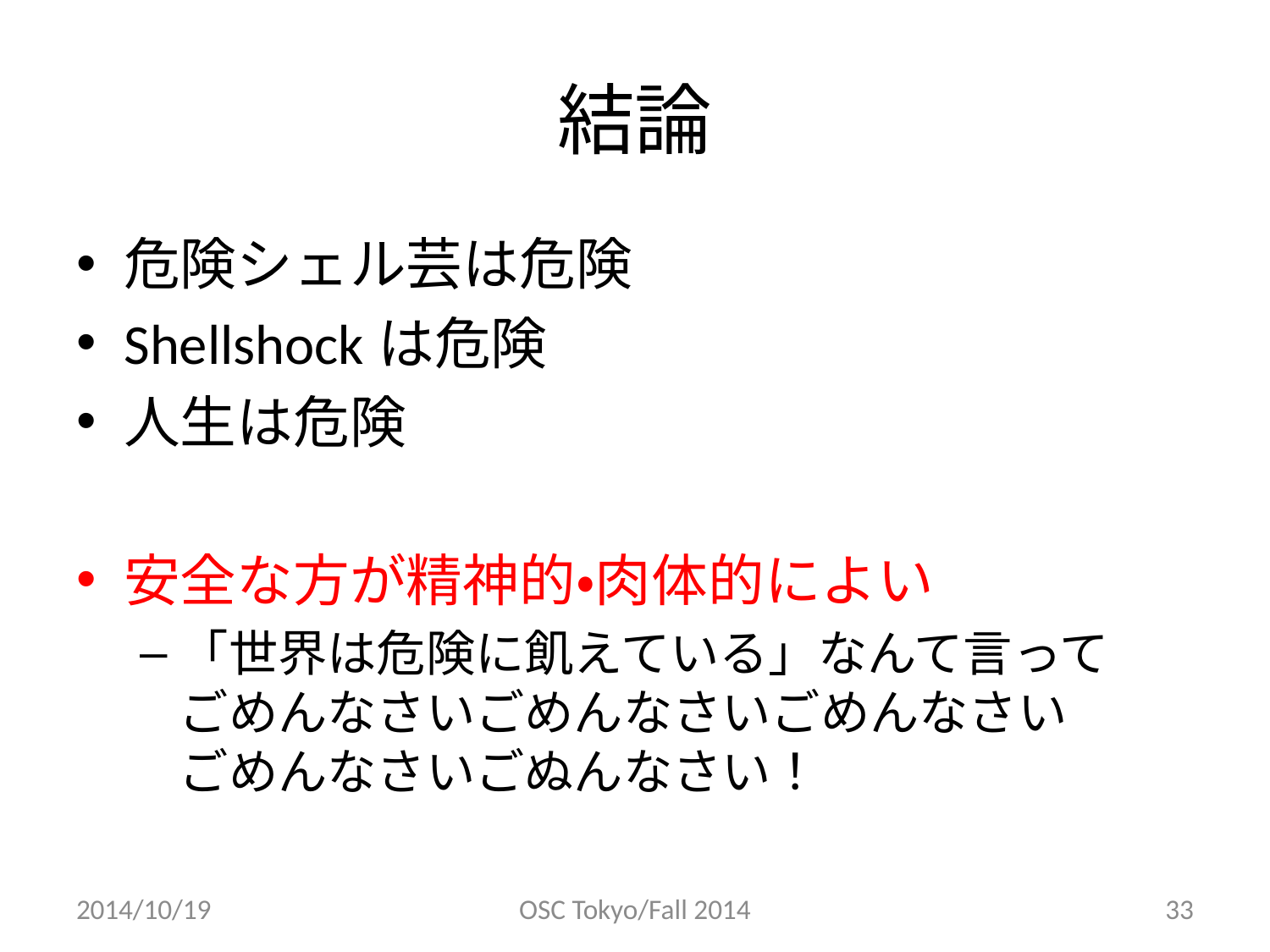

# 結論
危険シェル芸は危険
Shellshockは危険
人生は危険

安全な方が精神的・肉体的によい
「世界は危険に飢えている」なんて言って
ごめんなさいごめんなさいごめんなさい
ごめんなさいごぬんなさい！

2014/10/19
OSC Tokyo/Fall 2014
33